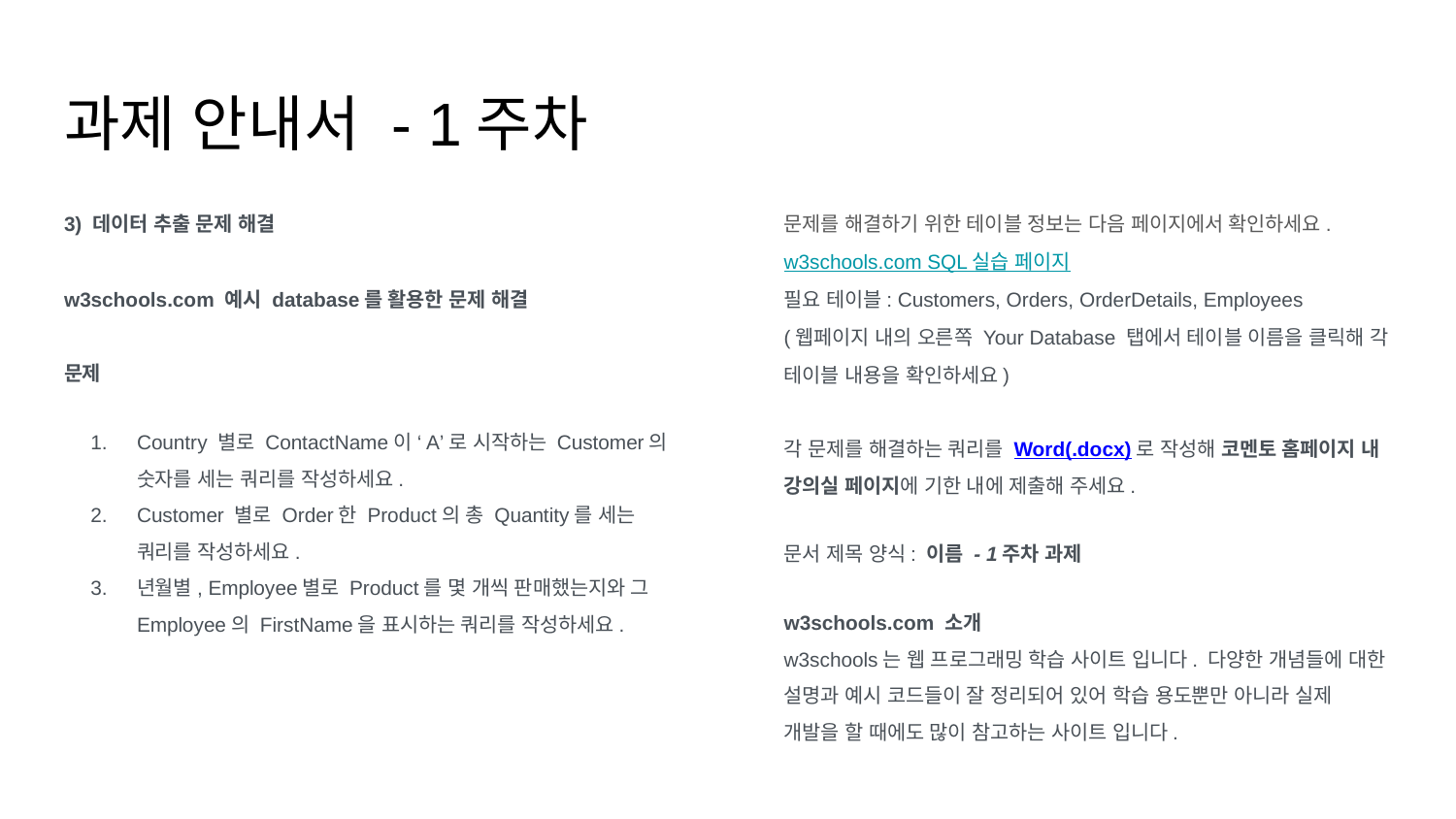

# 과제 안내서 - 1주차
3) 데이터 추출 문제 해결

w3schools.com 예시 database를 활용한 문제 해결

문제
Country 별로 ContactName이 ‘A’로 시작하는 Customer의 숫자를 세는 쿼리를 작성하세요.
Customer 별로 Order한 Product의 총 Quantity를 세는 쿼리를 작성하세요.
년월별, Employee별로 Product를 몇 개씩 판매했는지와 그 Employee의 FirstName을 표시하는 쿼리를 작성하세요.

문제를 해결하기 위한 테이블 정보는 다음 페이지에서 확인하세요.
w3schools.com SQL 실습 페이지
필요 테이블: Customers, Orders, OrderDetails, Employees
(웹페이지 내의 오른쪽 Your Database 탭에서 테이블 이름을 클릭해 각 테이블 내용을 확인하세요)

각 문제를 해결하는 쿼리를 Word(.docx)로 작성해 코멘토 홈페이지 내 강의실 페이지에 기한 내에 제출해 주세요.
문서 제목 양식: 이름 - 1주차 과제
w3schools.com 소개
w3schools는 웹 프로그래밍 학습 사이트 입니다. 다양한 개념들에 대한 설명과 예시 코드들이 잘 정리되어 있어 학습 용도뿐만 아니라 실제 개발을 할 때에도 많이 참고하는 사이트 입니다.